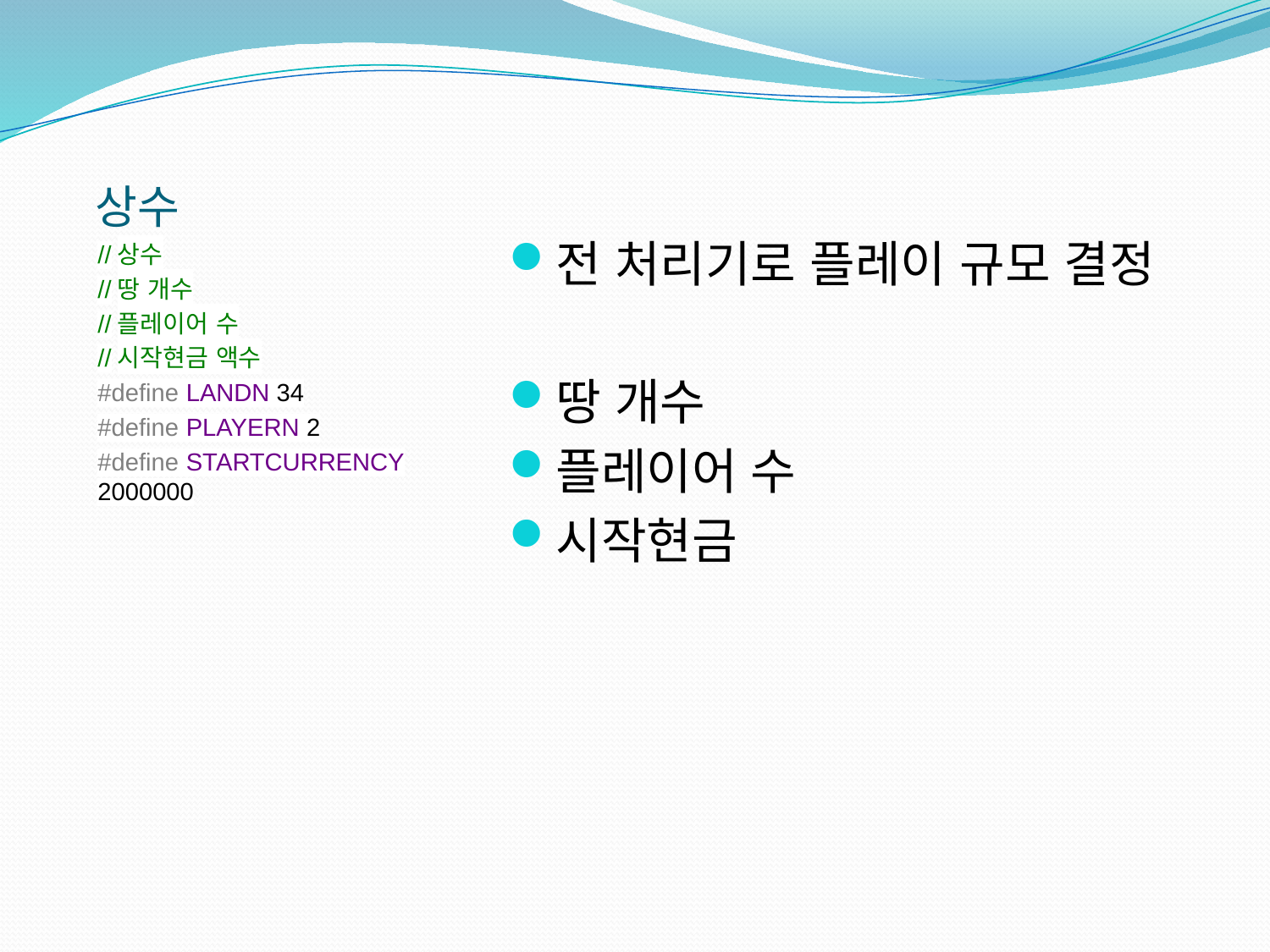

# 상수
//상수
//땅 개수
//플레이어 수
//시작현금 액수
#define LANDN 34
#define PLAYERN 2
#define STARTCURRENCY 2000000

전 처리기로 플레이 규모 결정

땅 개수
플레이어 수
시작현금